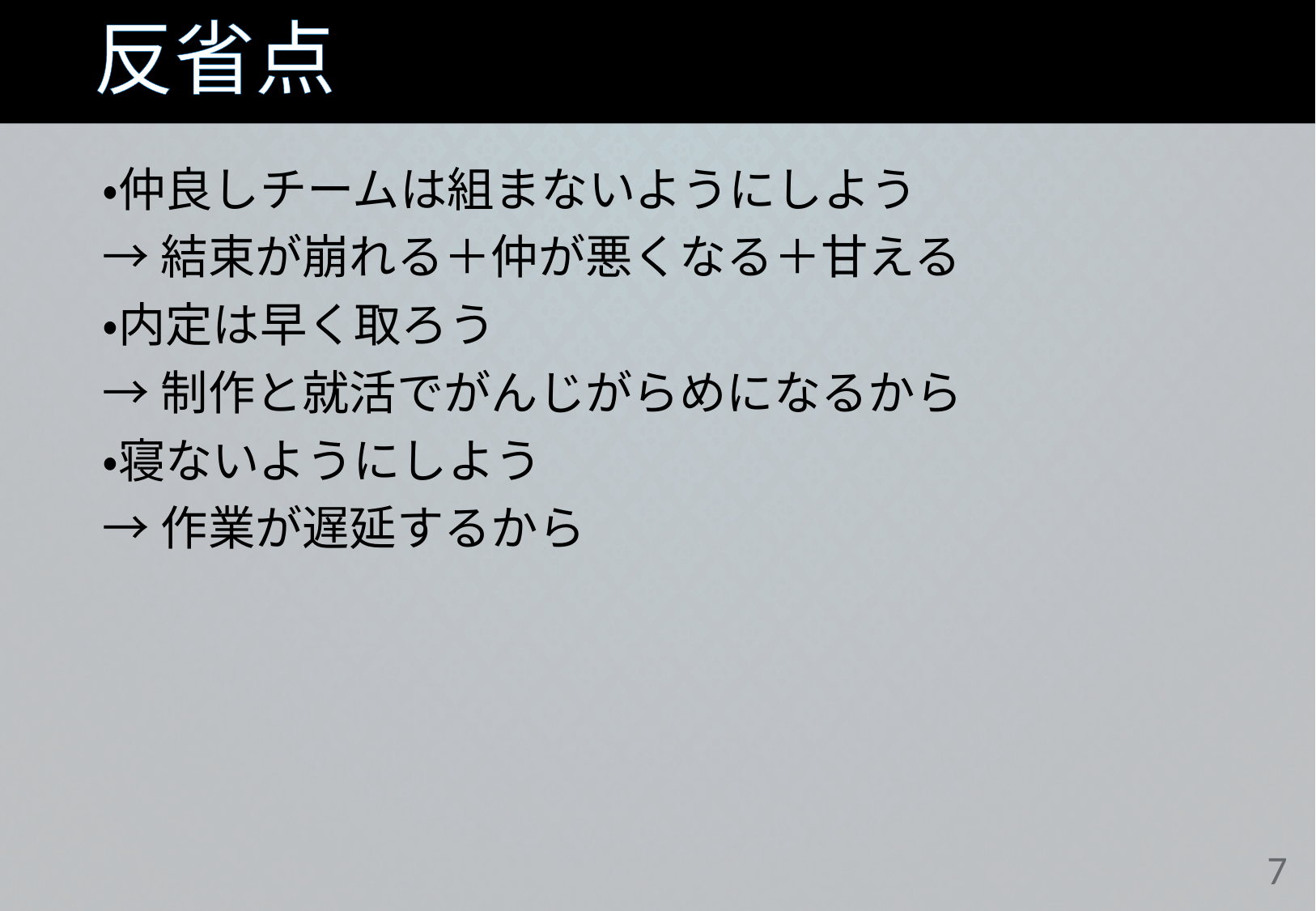

# 反省点

・仲良しチームは組まないようにしよう
→結束が崩れる＋仲が悪くなる＋甘える
・内定は早く取ろう
→制作と就活でがんじがらめになるから
・寝ないようにしよう
→作業が遅延するから
7